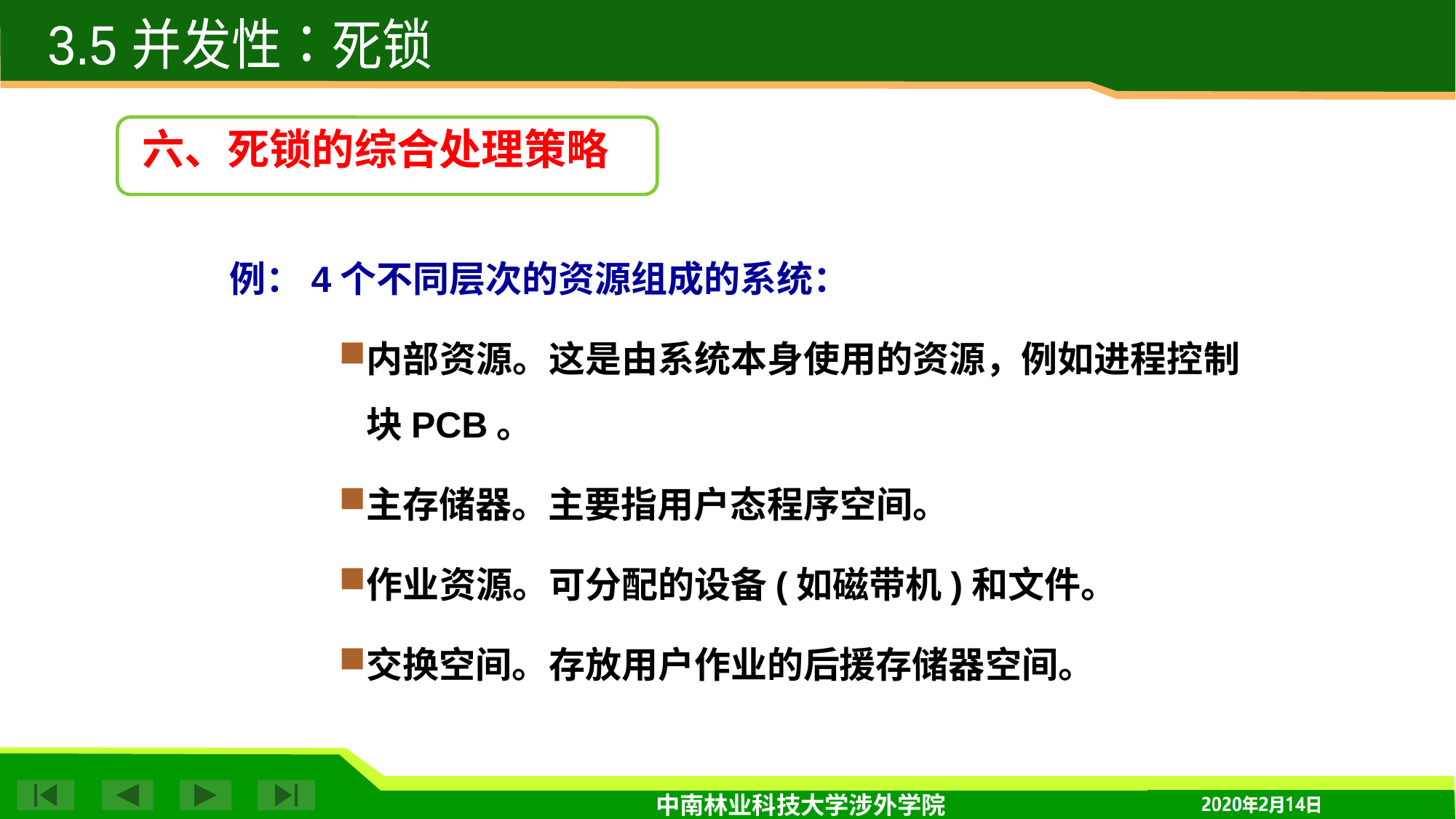

3.5 并发性：死锁

六、死锁的综合处理策略
例：4个不同层次的资源组成的系统：
内部资源。这是由系统本身使用的资源，例如进程控制块PCB。
主存储器。主要指用户态程序空间。
作业资源。可分配的设备(如磁带机)和文件。
交换空间。存放用户作业的后援存储器空间。